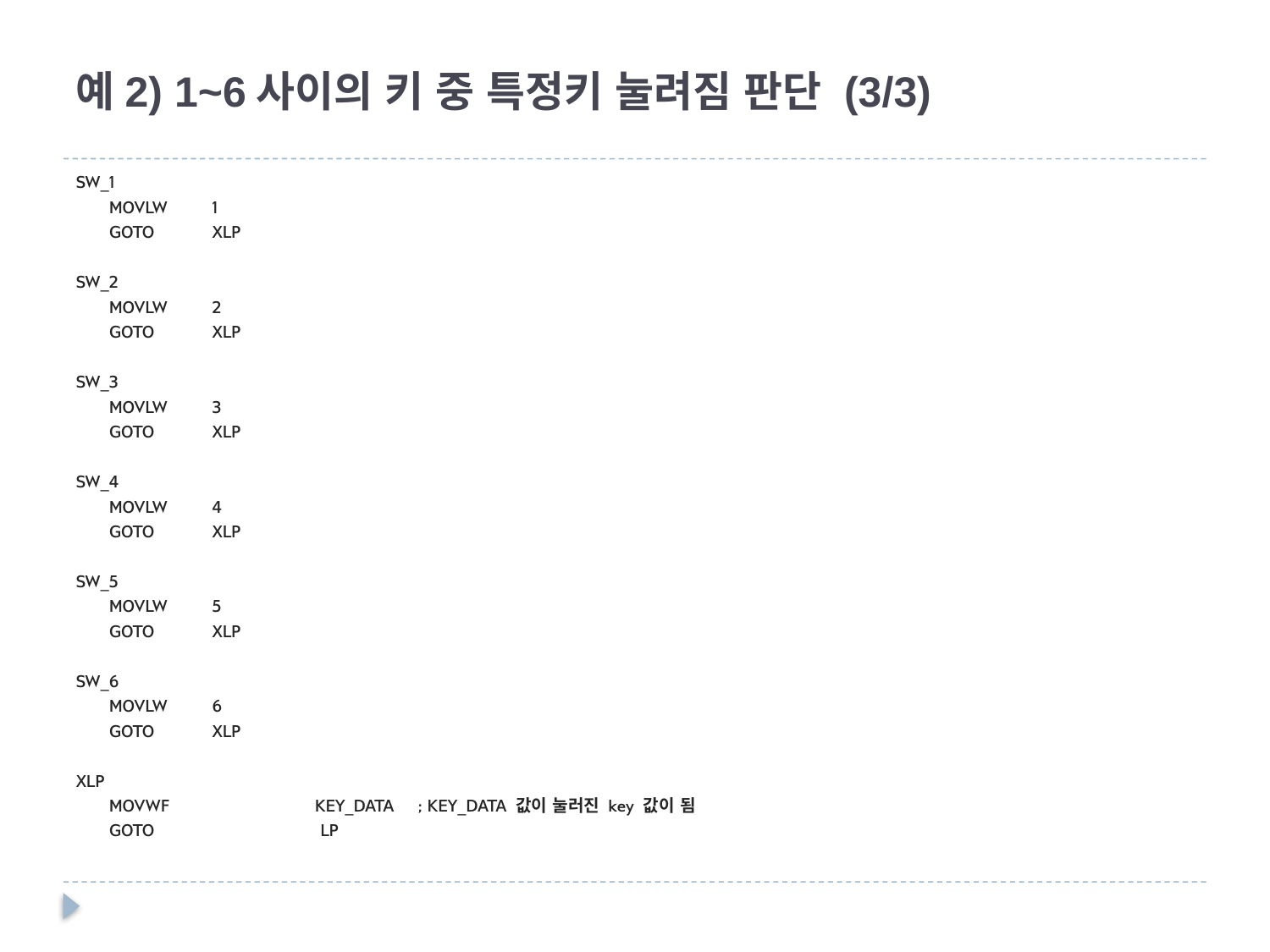

# 예2) 1~6사이의 키 중 특정키 눌려짐 판단 (3/3)
SW_1
	MOVLW		1
	GOTO		XLP

SW_2
	MOVLW		2
	GOTO		XLP

SW_3
	MOVLW		3
	GOTO		XLP

SW_4
	MOVLW		4
	GOTO		XLP

SW_5
	MOVLW		5
	GOTO		XLP

SW_6
	MOVLW		6
	GOTO		XLP

XLP
	MOVWF	    	KEY_DATA		; KEY_DATA 값이 눌러진 key 값이 됨
	GOTO	   	 LP

13